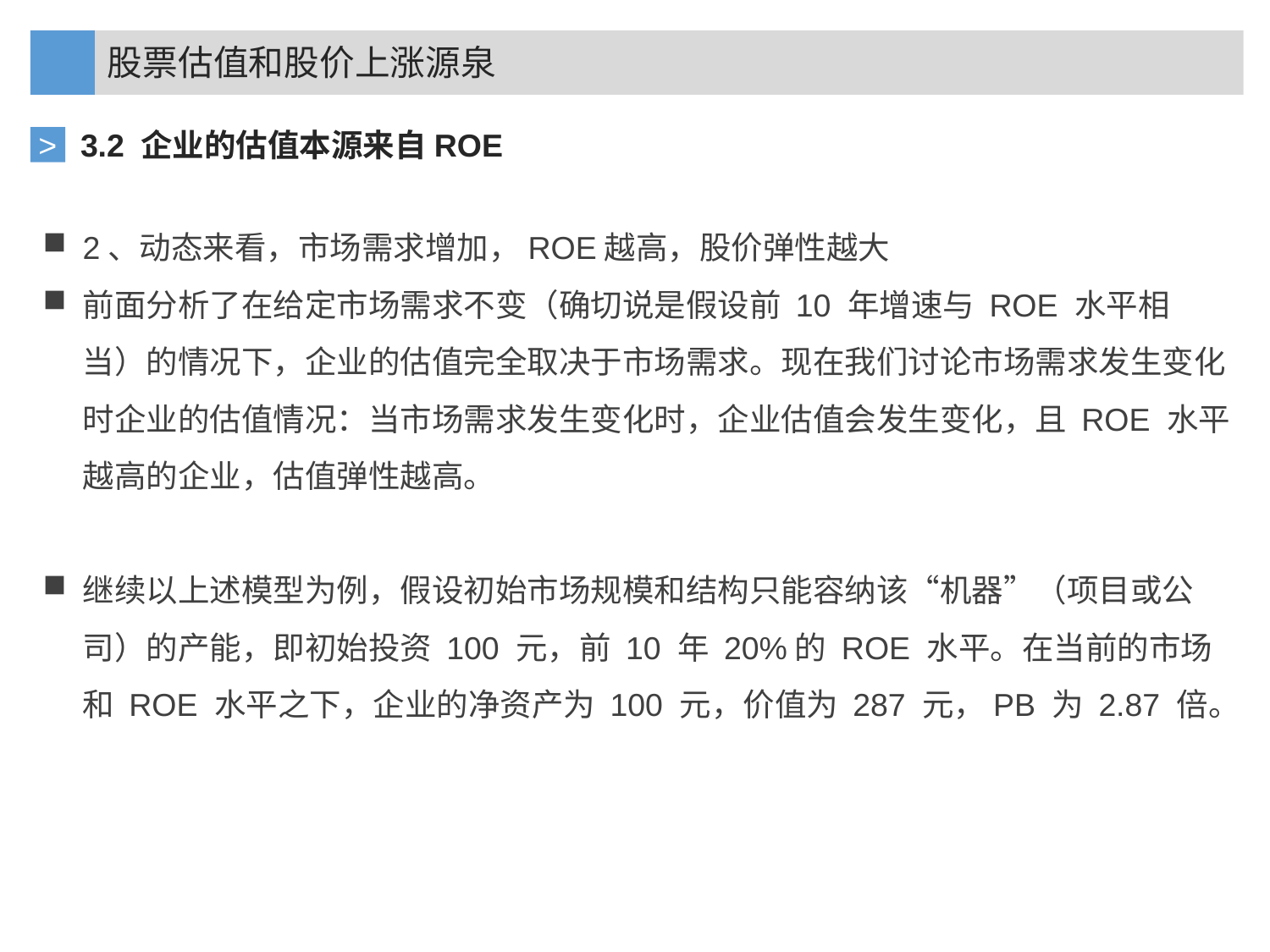

股票估值和股价上涨源泉
3.2 企业的估值本源来自ROE
>
2、动态来看，市场需求增加，ROE越高，股价弹性越大
前面分析了在给定市场需求不变（确切说是假设前 10 年增速与 ROE 水平相当）的情况下，企业的估值完全取决于市场需求。现在我们讨论市场需求发生变化时企业的估值情况：当市场需求发生变化时，企业估值会发生变化，且 ROE 水平越高的企业，估值弹性越高。

继续以上述模型为例，假设初始市场规模和结构只能容纳该“机器”（项目或公司）的产能，即初始投资 100 元，前 10 年 20%的 ROE 水平。在当前的市场和 ROE 水平之下，企业的净资产为 100 元，价值为 287 元，PB 为 2.87 倍。